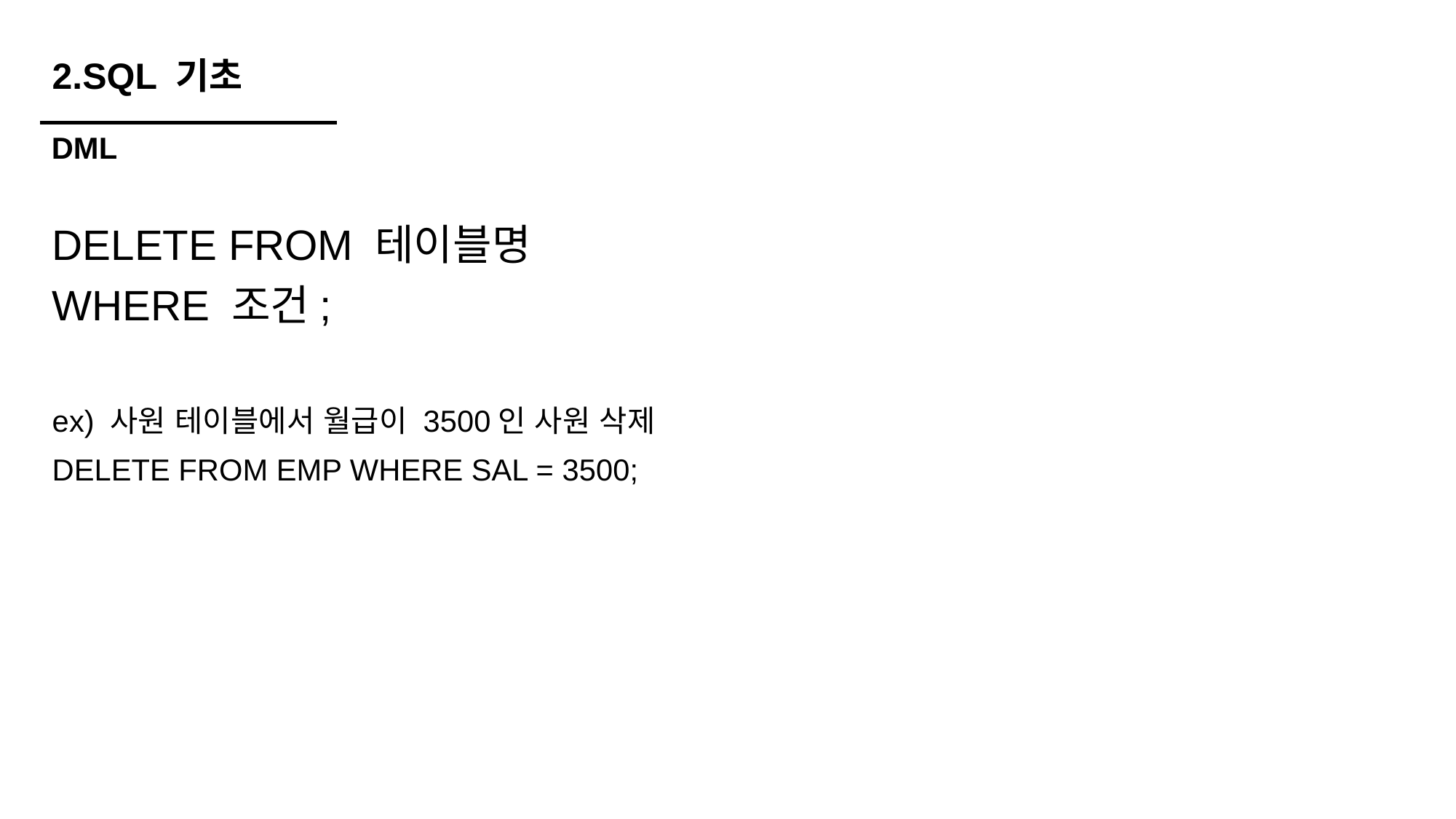

# 2.SQL 기초
DML
DELETE FROM 테이블명
WHERE 조건;

ex) 사원 테이블에서 월급이 3500인 사원 삭제
DELETE FROM EMP WHERE SAL = 3500;